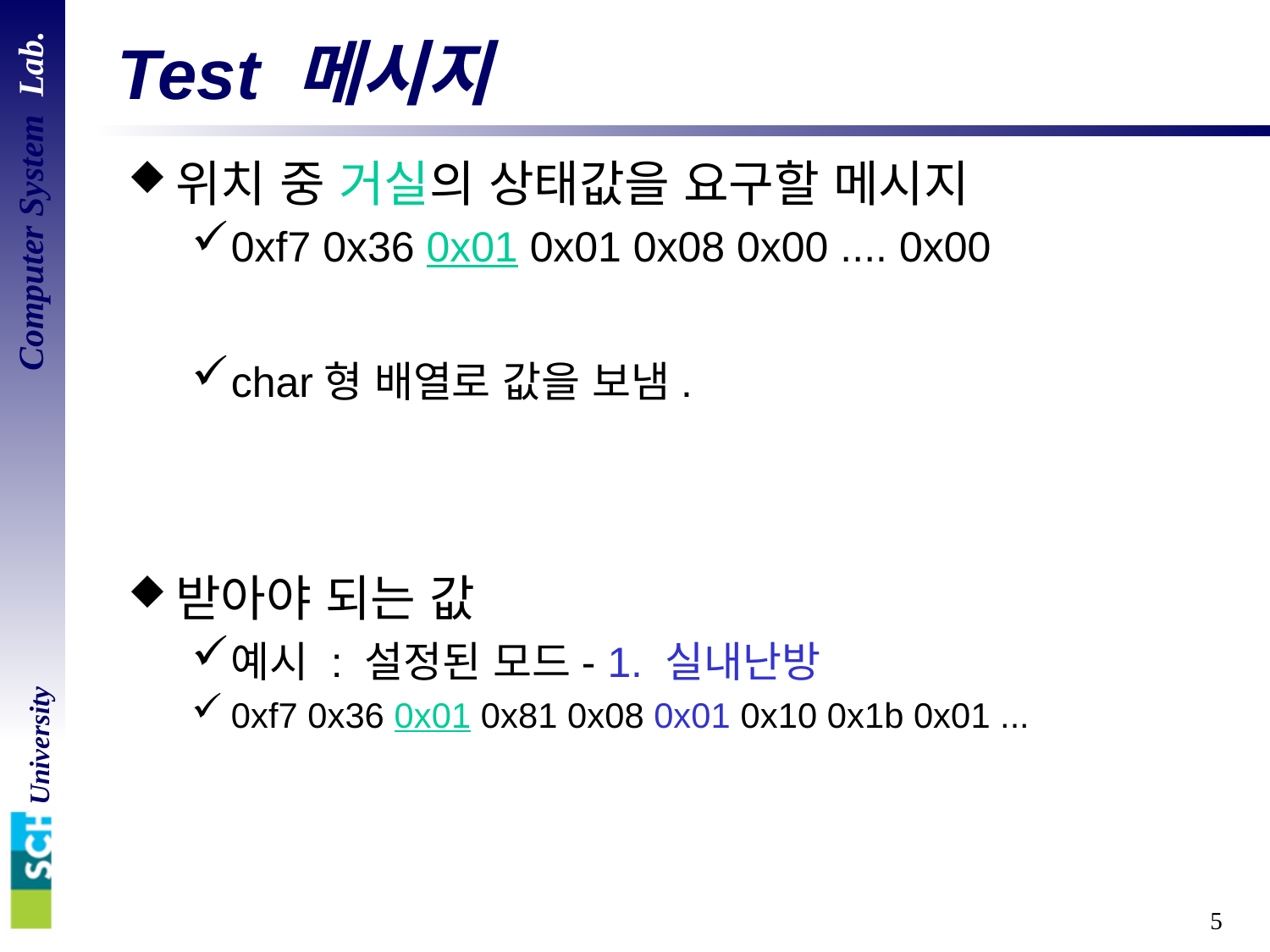

# Test 메시지
위치 중 거실의 상태값을 요구할 메시지
0xf7 0x36 0x01 0x01 0x08 0x00 .... 0x00

char형 배열로 값을 보냄.

받아야 되는 값
예시 : 설정된 모드- 1. 실내난방
0xf7 0x36 0x01 0x81 0x08 0x01 0x10 0x1b 0x01 ...